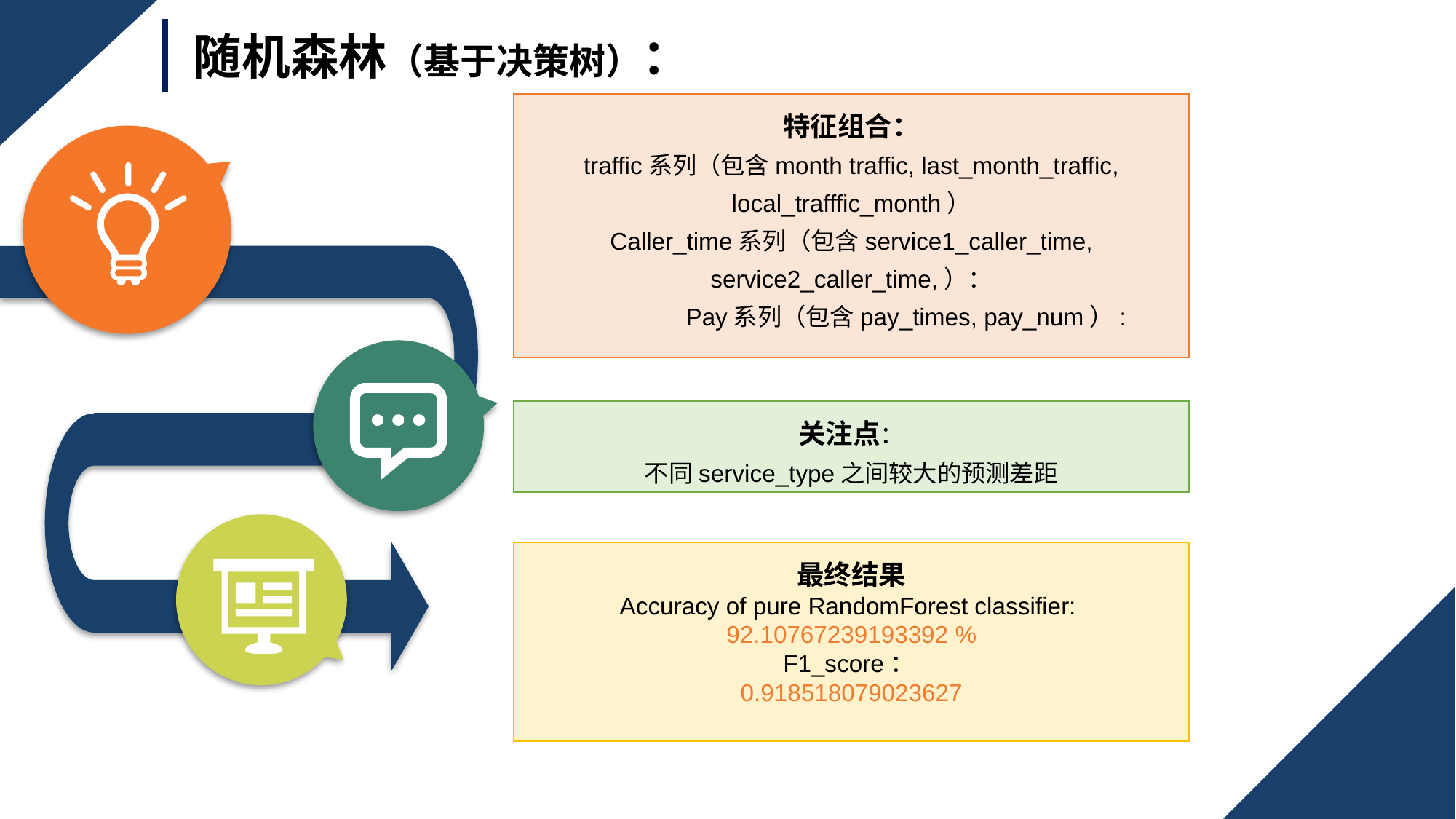

随机森林（基于决策树）：
特征组合：
traffic系列（包含month traffic, last_month_traffic, local_trafffic_month）
Caller_time系列（包含service1_caller_time, service2_caller_time,）：
	Pay系列（包含pay_times, pay_num）:

关注点：
不同service_type之间较大的预测差距

最终结果
Accuracy of pure RandomForest classifier:
92.10767239193392 %
F1_score：
0.918518079023627